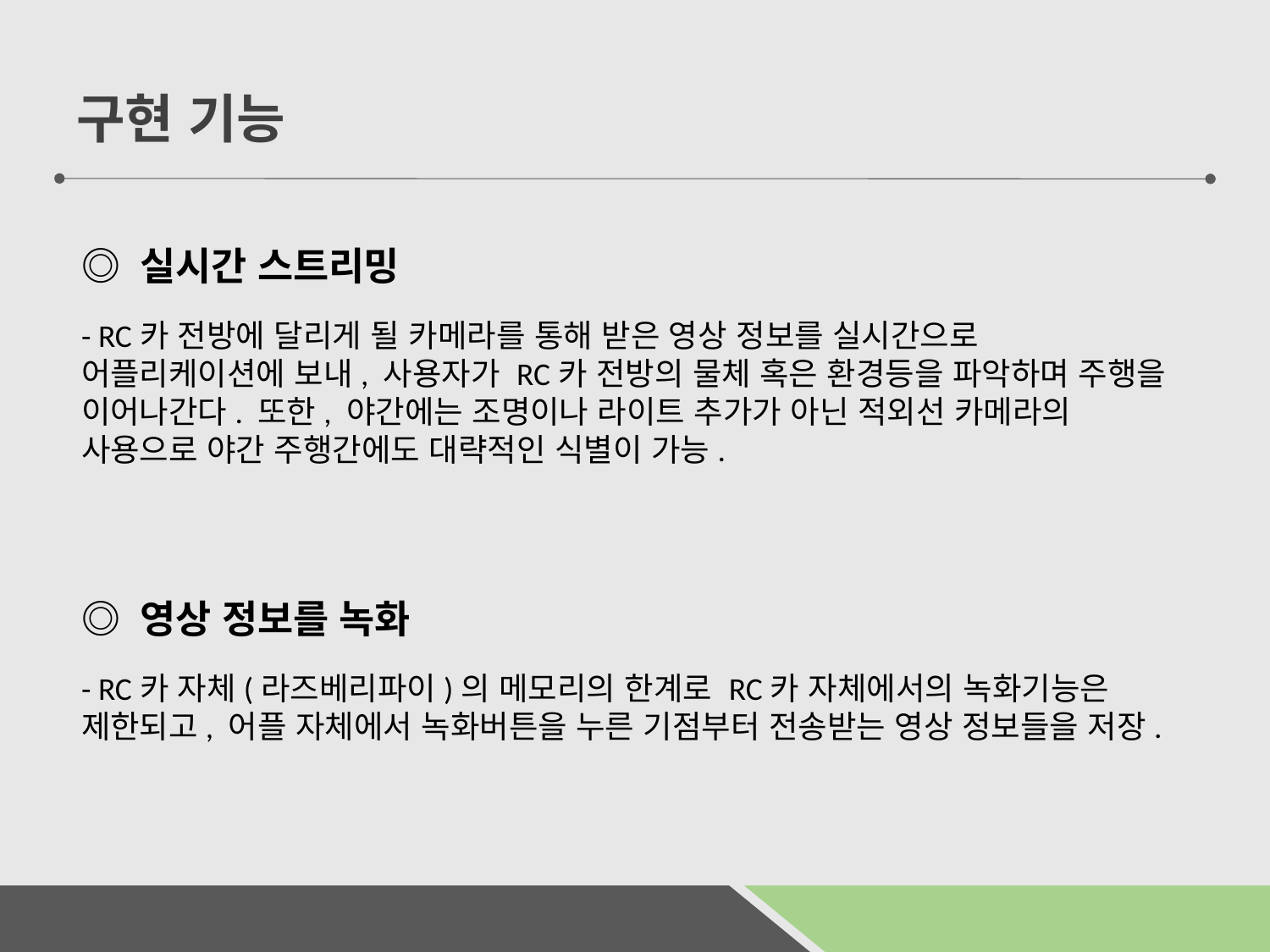

구현 기능

◎ 실시간 스트리밍

- RC카 전방에 달리게 될 카메라를 통해 받은 영상 정보를 실시간으로 어플리케이션에 보내, 사용자가 RC카 전방의 물체 혹은 환경등을 파악하며 주행을 이어나간다. 또한, 야간에는 조명이나 라이트 추가가 아닌 적외선 카메라의 사용으로 야간 주행간에도 대략적인 식별이 가능.

◎ 영상 정보를 녹화

- RC카 자체(라즈베리파이)의 메모리의 한계로 RC카 자체에서의 녹화기능은 제한되고, 어플 자체에서 녹화버튼을 누른 기점부터 전송받는 영상 정보들을 저장.